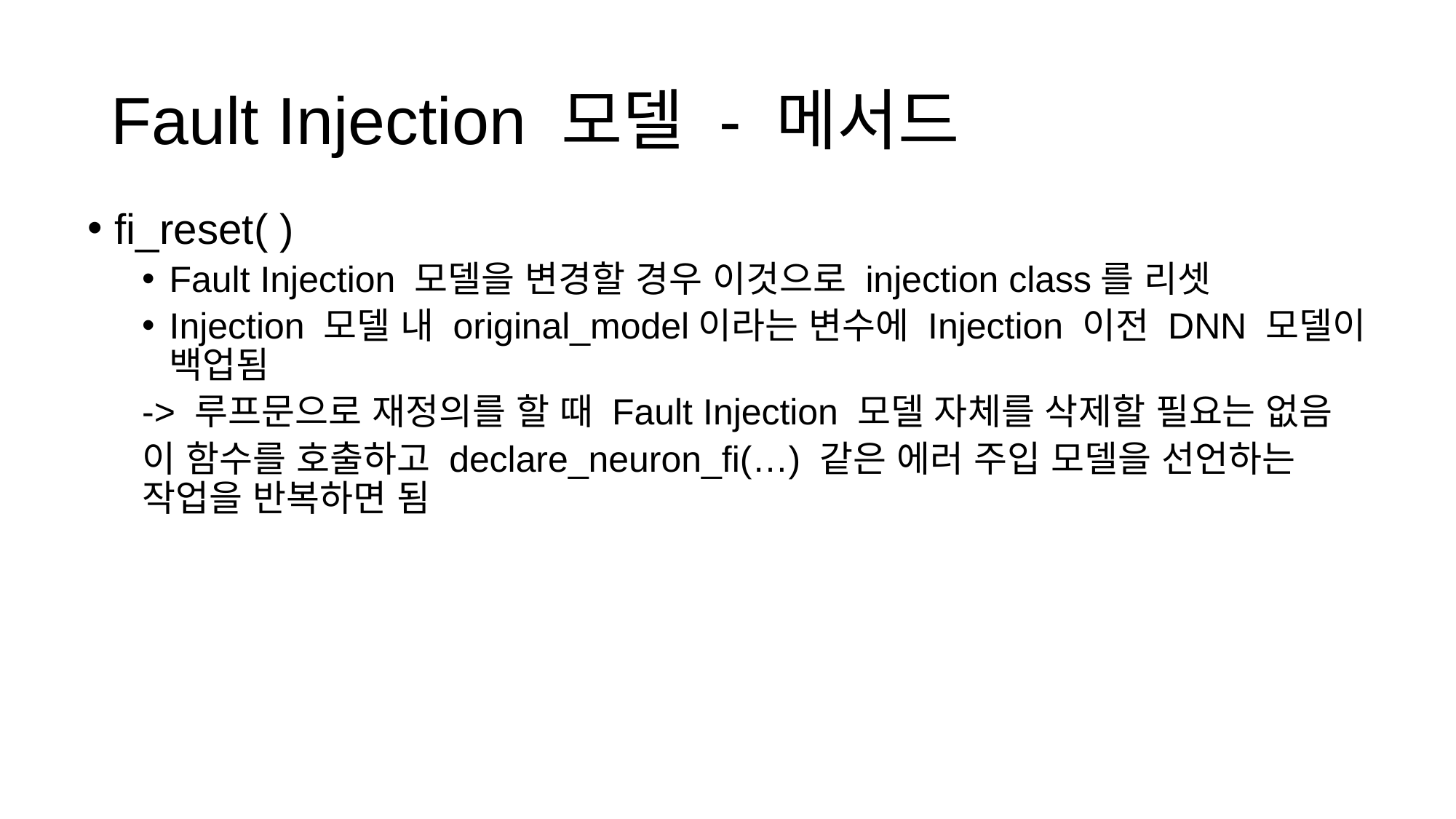

# Fault Injection 모델 - 메서드
fi_reset( )
Fault Injection 모델을 변경할 경우 이것으로 injection class를 리셋
Injection 모델 내 original_model이라는 변수에 Injection 이전 DNN 모델이 백업됨
-> 루프문으로 재정의를 할 때 Fault Injection 모델 자체를 삭제할 필요는 없음
이 함수를 호출하고 declare_neuron_fi(…) 같은 에러 주입 모델을 선언하는 작업을 반복하면 됨